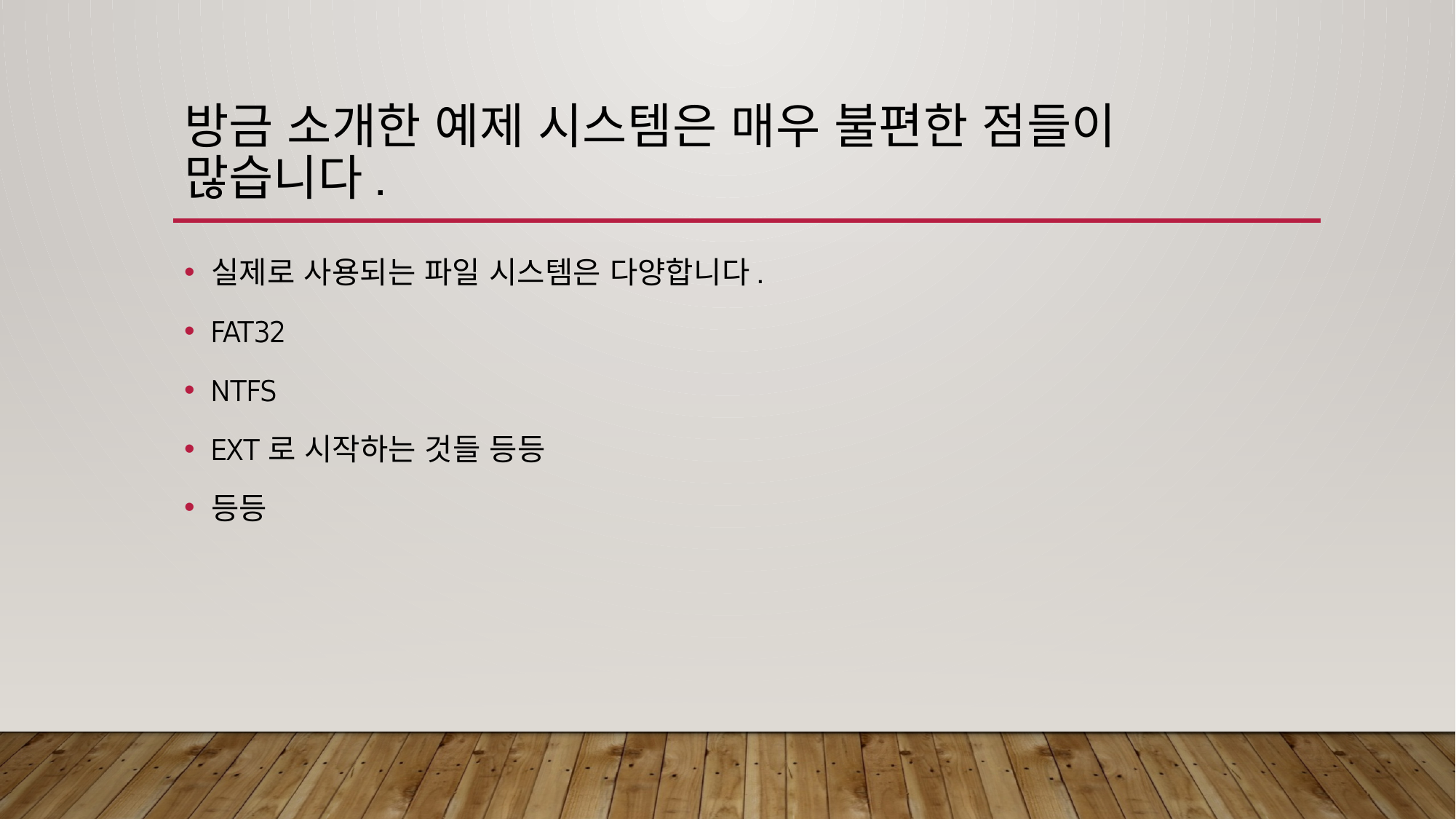

# 방금 소개한 예제 시스템은 매우 불편한 점들이 많습니다.
실제로 사용되는 파일 시스템은 다양합니다.
FAT32
NTFS
EXT로 시작하는 것들 등등
등등